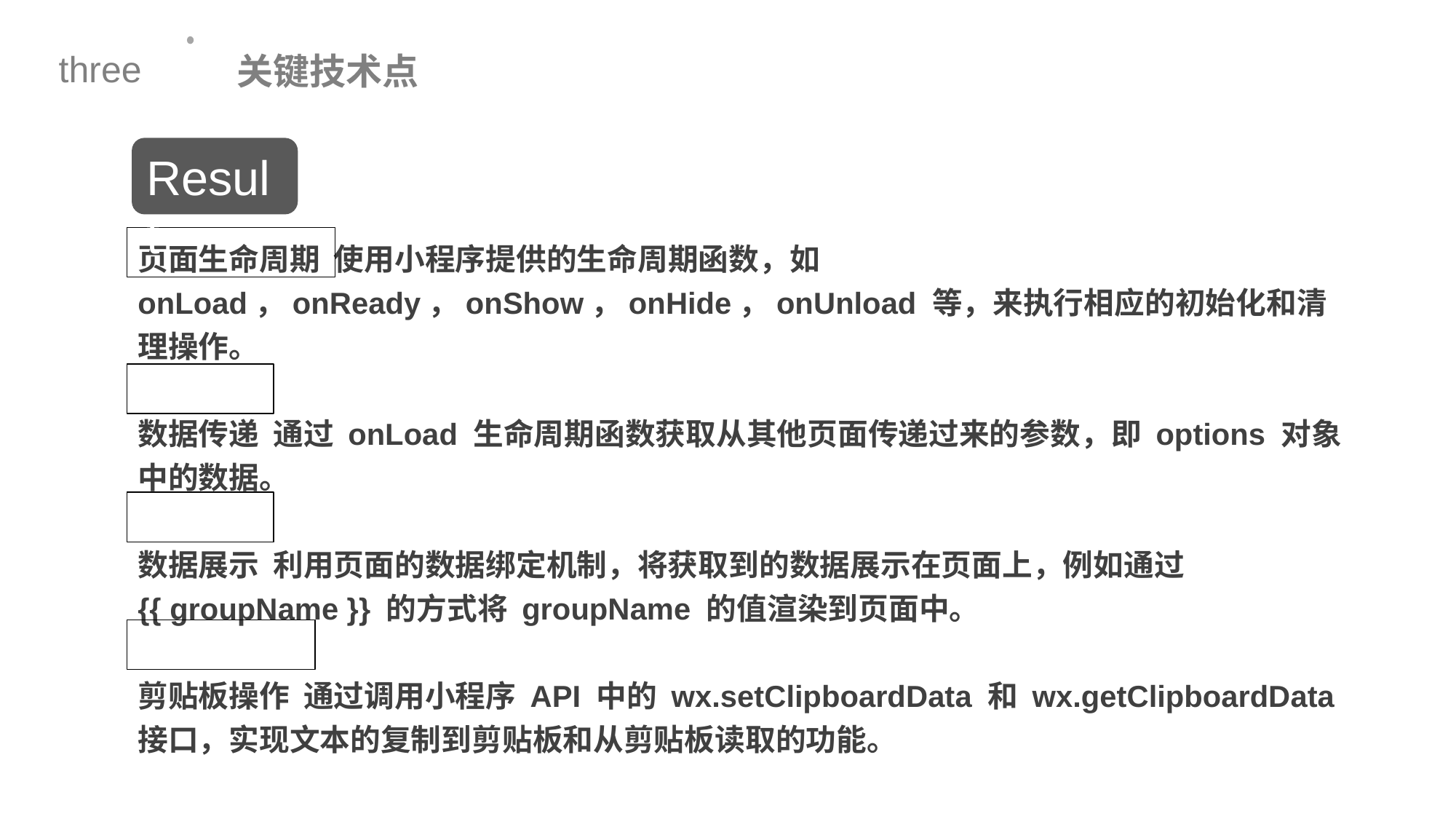

关键技术点

three
Result
页面生命周期  使用小程序提供的生命周期函数，如 onLoad，onReady，onShow，onHide，onUnload 等，来执行相应的初始化和清理操作。

数据传递  通过 onLoad 生命周期函数获取从其他页面传递过来的参数，即 options 对象中的数据。

数据展示  利用页面的数据绑定机制，将获取到的数据展示在页面上，例如通过 {{ groupName }} 的方式将 groupName 的值渲染到页面中。

剪贴板操作  通过调用小程序 API 中的 wx.setClipboardData 和 wx.getClipboardData 接口，实现文本的复制到剪贴板和从剪贴板读取的功能。